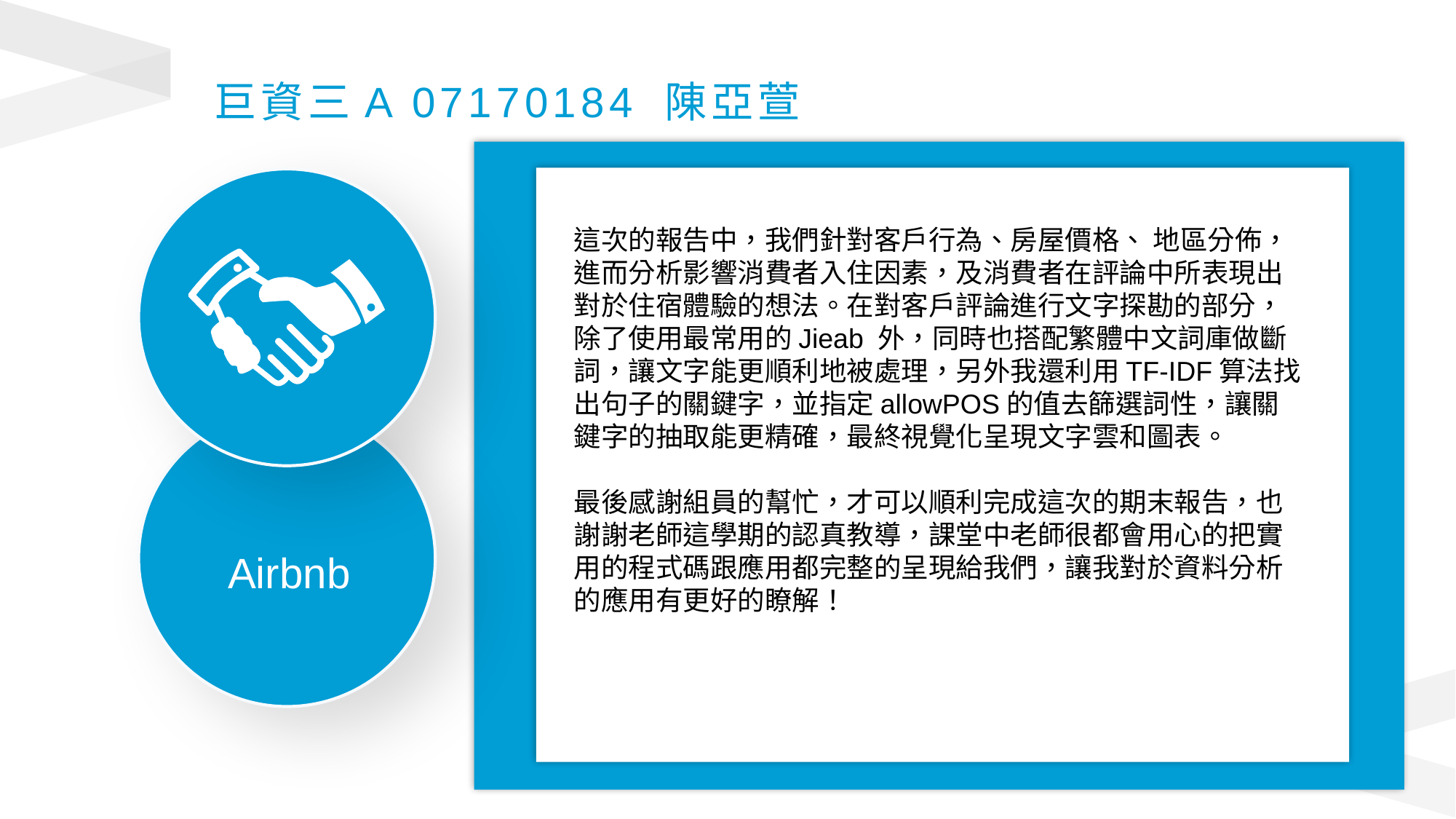

巨資三A 07170184 陳亞萱

這次的報告中，我們針對客戶行為、房屋價格、 地區分佈，進而分析影響消費者入住因素，及消費者在評論中所表現出對於住宿體驗的想法。在對客戶評論進行文字探勘的部分，除了使用最常用的Jieab 外，同時也搭配繁體中文詞庫做斷詞，讓文字能更順利地被處理，另外我還利用TF-IDF算法找出句子的關鍵字，並指定allowPOS的值去篩選詞性，讓關鍵字的抽取能更精確，最終視覺化呈現文字雲和圖表。

最後感謝組員的幫忙，才可以順利完成這次的期末報告，也謝謝老師這學期的認真教導，課堂中老師很都會用心的把實用的程式碼跟應用都完整的呈現給我們，讓我對於資料分析的應用有更好的瞭解！

Airbnb